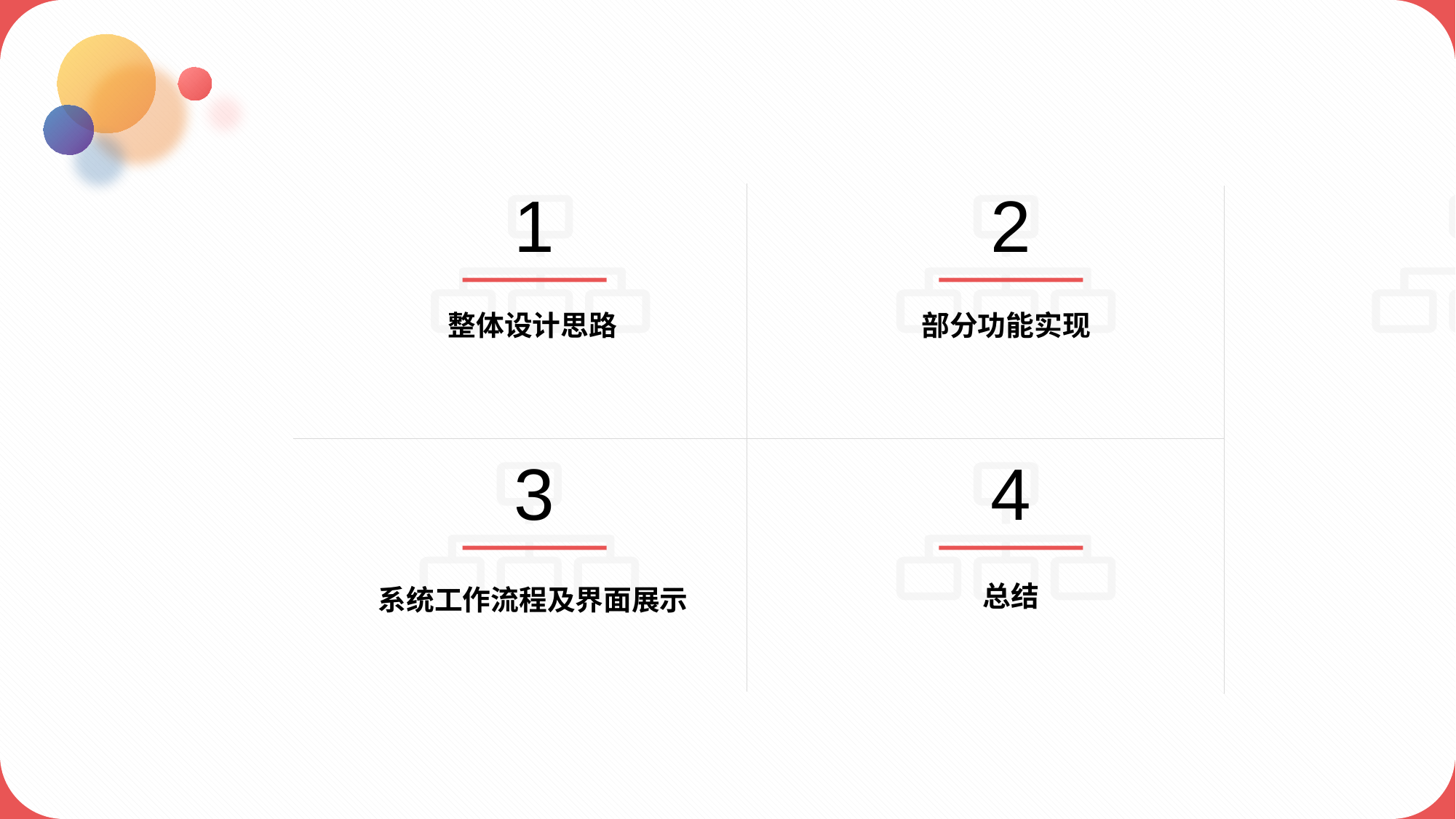

1
2

部分功能实现
整体设计思路
3
4

总结
系统工作流程及界面展示